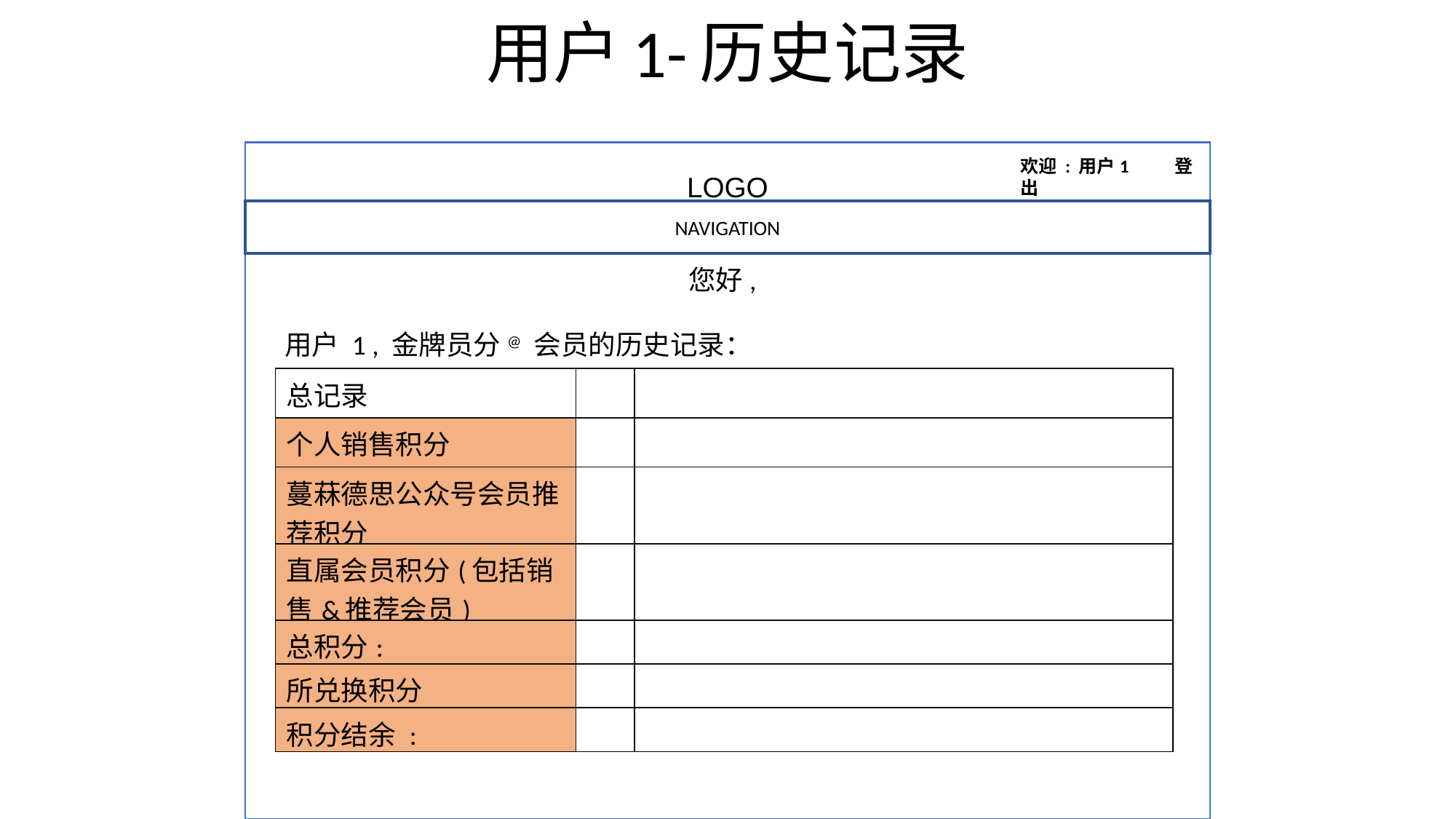

# 用户1-历史记录

欢迎 : 用户1          登出
LOGO
NAVIGATION
您好,
用户 1 , 金牌员分@ 会员的历史记录：
| 总记录 |  |  |  |  |
| --- | --- | --- | --- | --- |
| 个人销售积分 |  |  |  |  |
| 蔓菻德思公众号会员推荐积分 |  |  |  |  |
| 直属会员积分(包括销售&推荐会员) |  |  |  |  |
| 总积分: |  |  |  |  |
| 所兑换积分 |  |  |  |  |
| 积分结余 : |  |  |  |  |